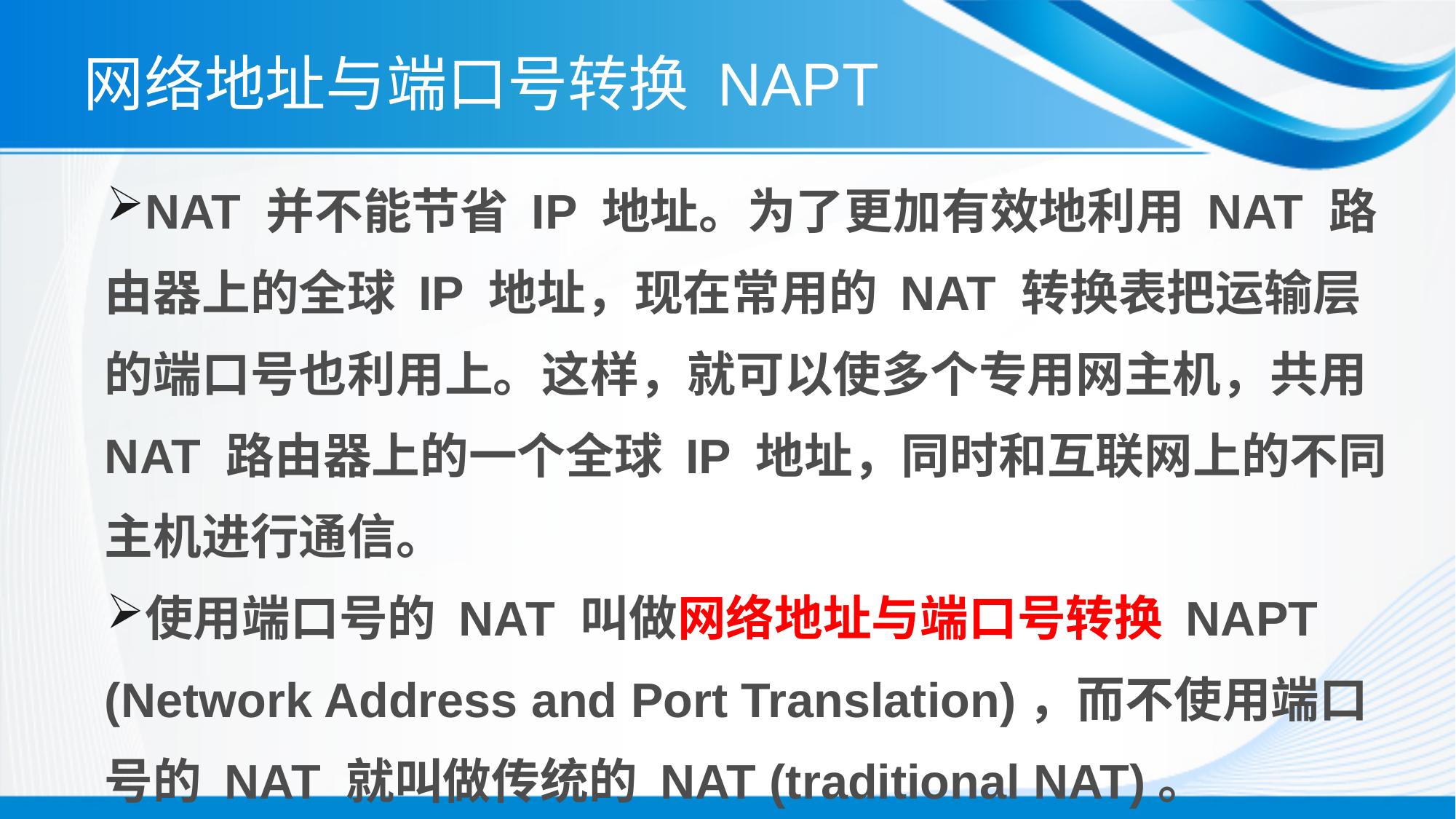

# 网络地址与端口号转换 NAPT
NAT 并不能节省 IP 地址。为了更加有效地利用 NAT 路由器上的全球 IP 地址，现在常用的 NAT 转换表把运输层的端口号也利用上。这样，就可以使多个专用网主机，共用 NAT 路由器上的一个全球 IP 地址，同时和互联网上的不同主机进行通信。
使用端口号的 NAT 叫做网络地址与端口号转换 NAPT (Network Address and Port Translation)，而不使用端口号的 NAT 就叫做传统的 NAT (traditional NAT)。